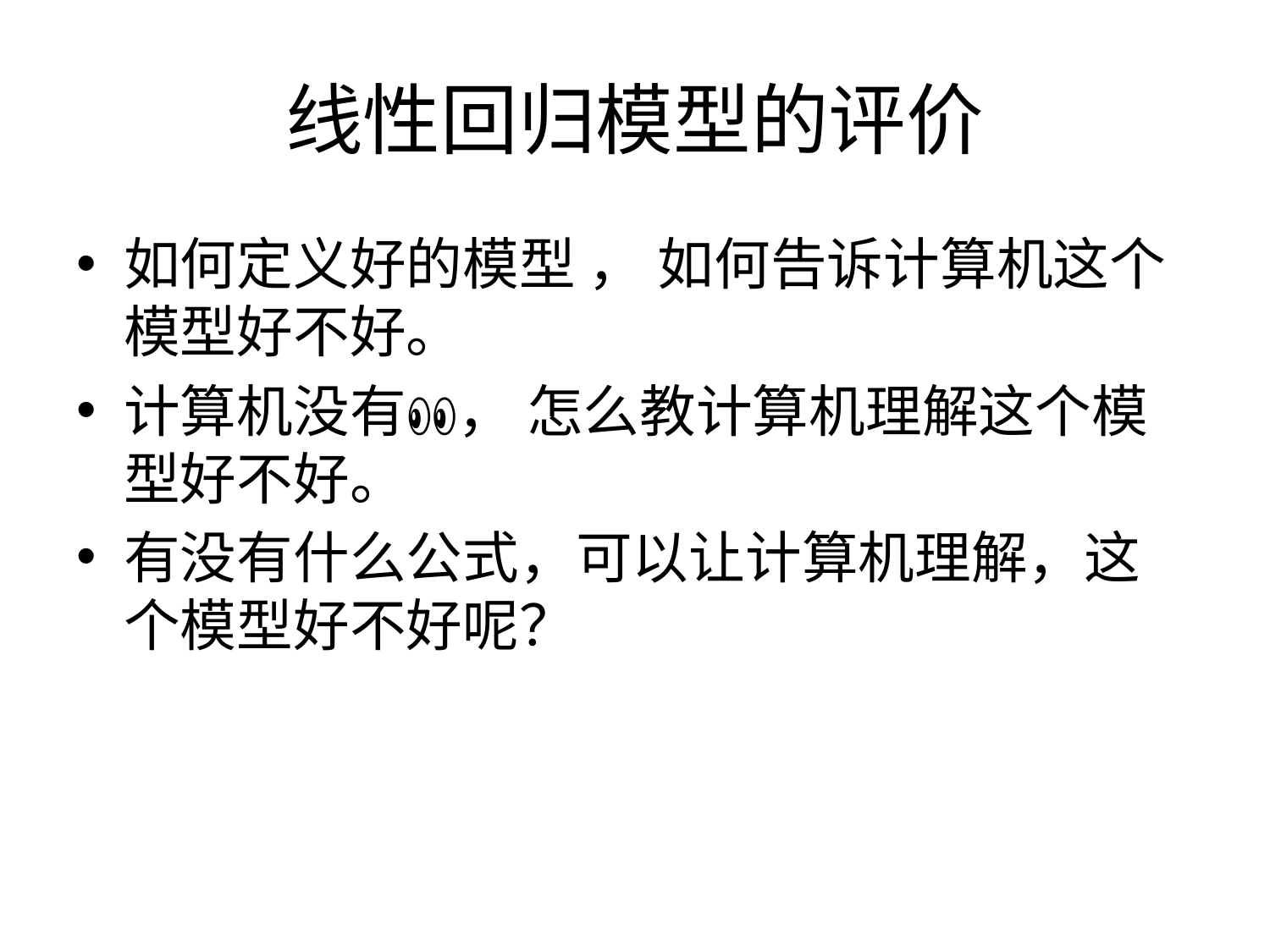

# 线性回归模型的评价
如何定义好的模型 ， 如何告诉计算机这个模型好不好。
计算机没有👀， 怎么教计算机理解这个模型好不好。
有没有什么公式，可以让计算机理解，这个模型好不好呢？